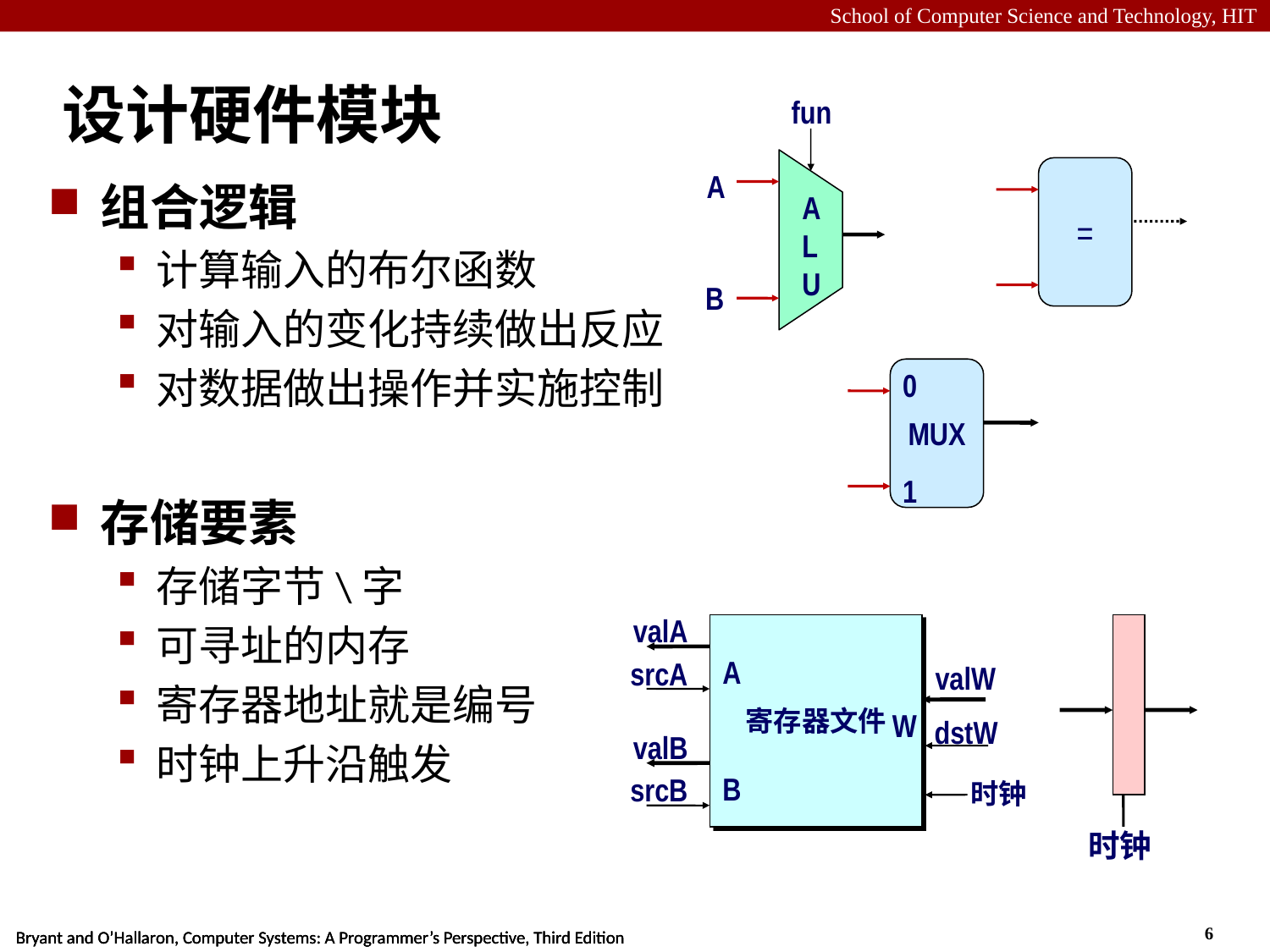

# 设计硬件模块
fun

A
L
U

A

B

=

组合逻辑
计算输入的布尔函数
对输入的变化持续做出反应
对数据做出操作并实施控制

存储要素
存储字节\字
可寻址的内存
寄存器地址就是编号
时钟上升沿触发
MUX
0

1

valA

寄存器文件
srcA
A
valW

W
dstW

valB

srcB
B

时钟

时钟